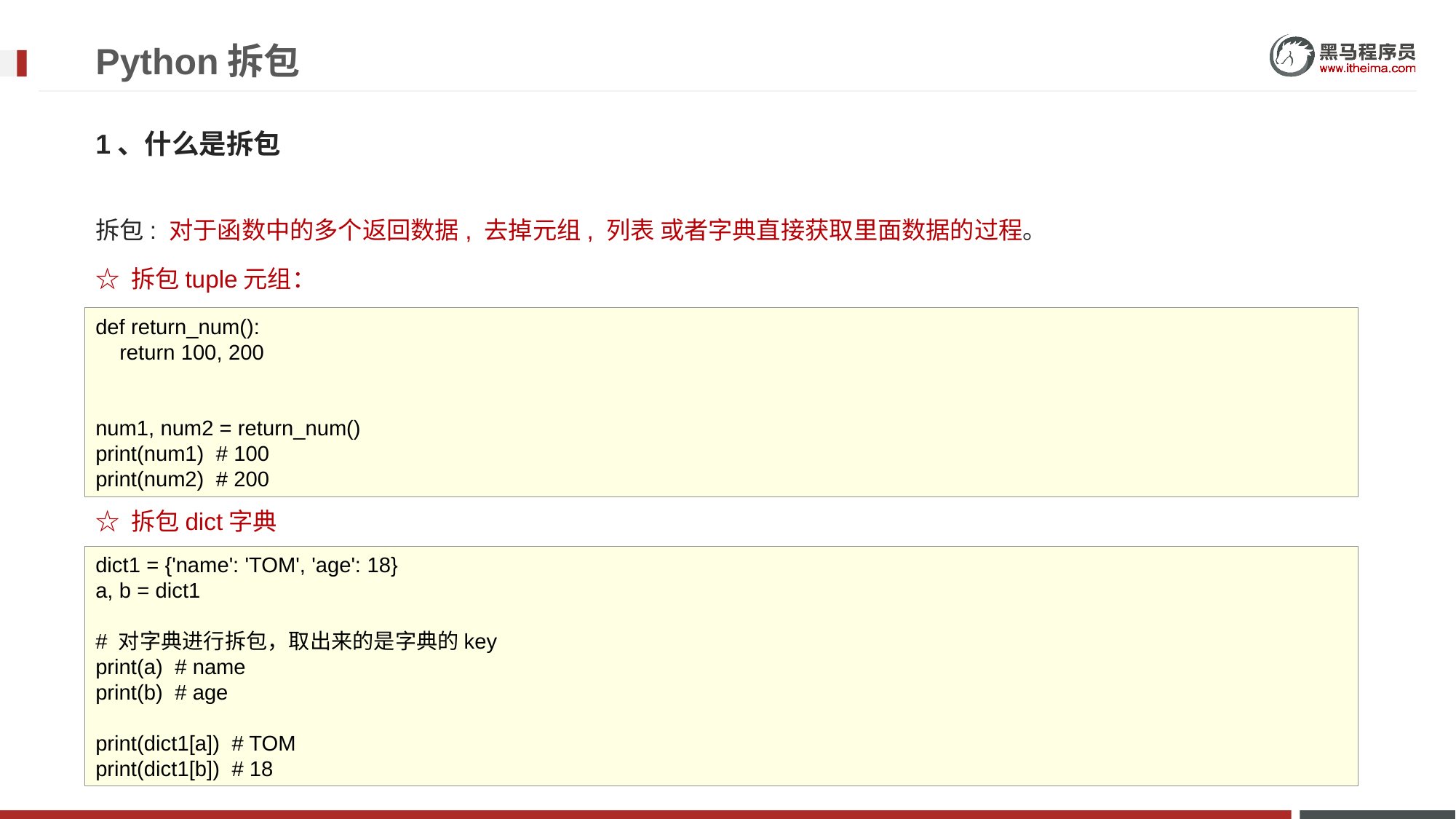

# Python拆包
1、什么是拆包
拆包: 对于函数中的多个返回数据, 去掉元组, 列表 或者字典直接获取里面数据的过程。
☆ 拆包tuple元组：

☆ 拆包dict字典
def return_num():
    return 100, 200

num1, num2 = return_num()
print(num1)  # 100
print(num2)  # 200
dict1 = {'name': 'TOM', 'age': 18}
a, b = dict1

# 对字典进行拆包，取出来的是字典的key
print(a)  # name
print(b)  # age

print(dict1[a])  # TOM
print(dict1[b])  # 18